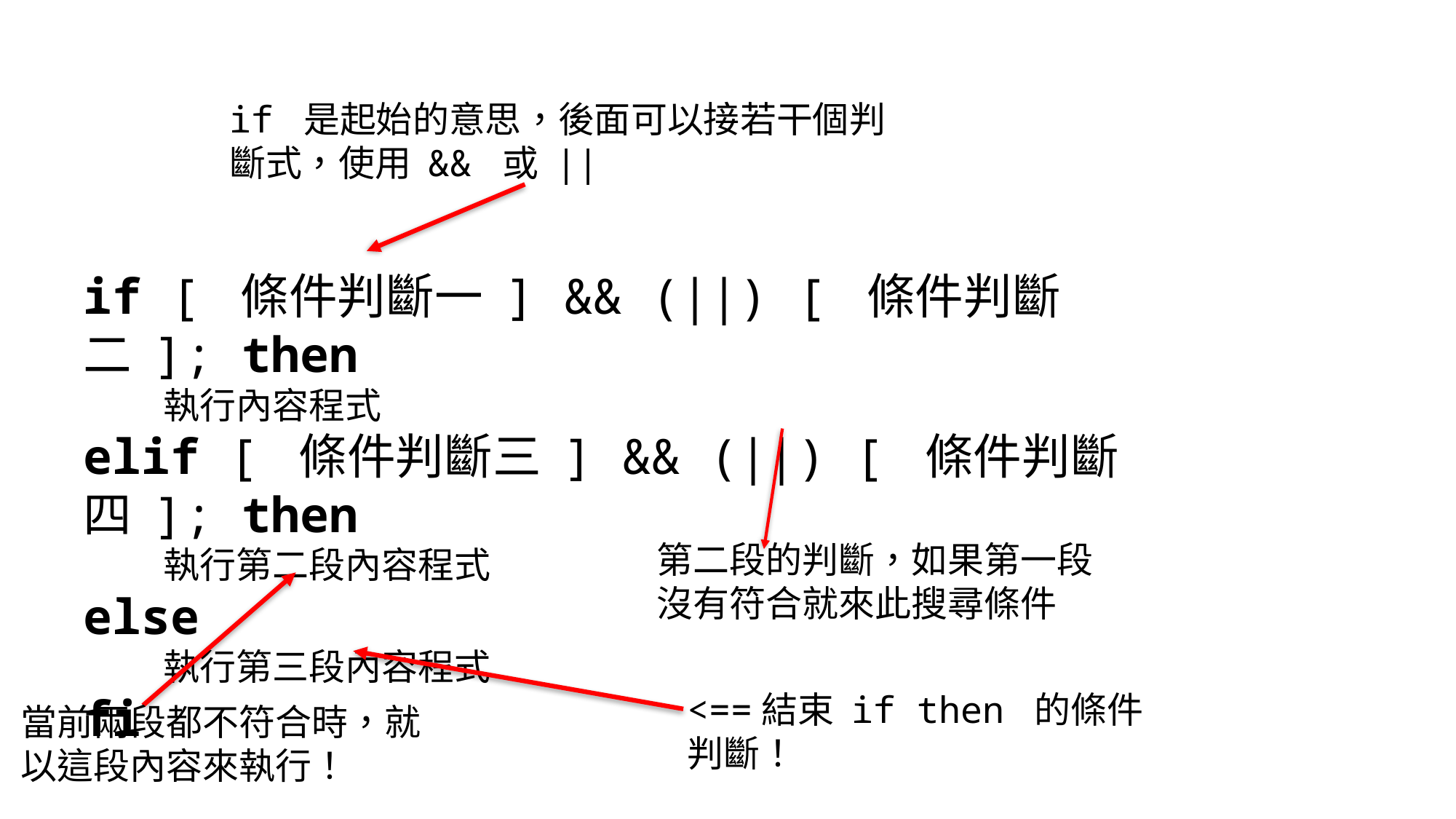

if 是起始的意思，後面可以接若干個判斷式，使用 && 或 ||
if [ 條件判斷一 ] && (||) [ 條件判斷二 ]; then       
    執行內容程式 
elif [ 條件判斷三 ] && (||) [ 條件判斷四 ]; then     
    執行第二段內容程式 
else                                            
    執行第三段內容程式 
fi
第二段的判斷，如果第一段沒有符合就來此搜尋條件
當前兩段都不符合時，就以這段內容來執行！
<==結束 if then 的條件判斷！